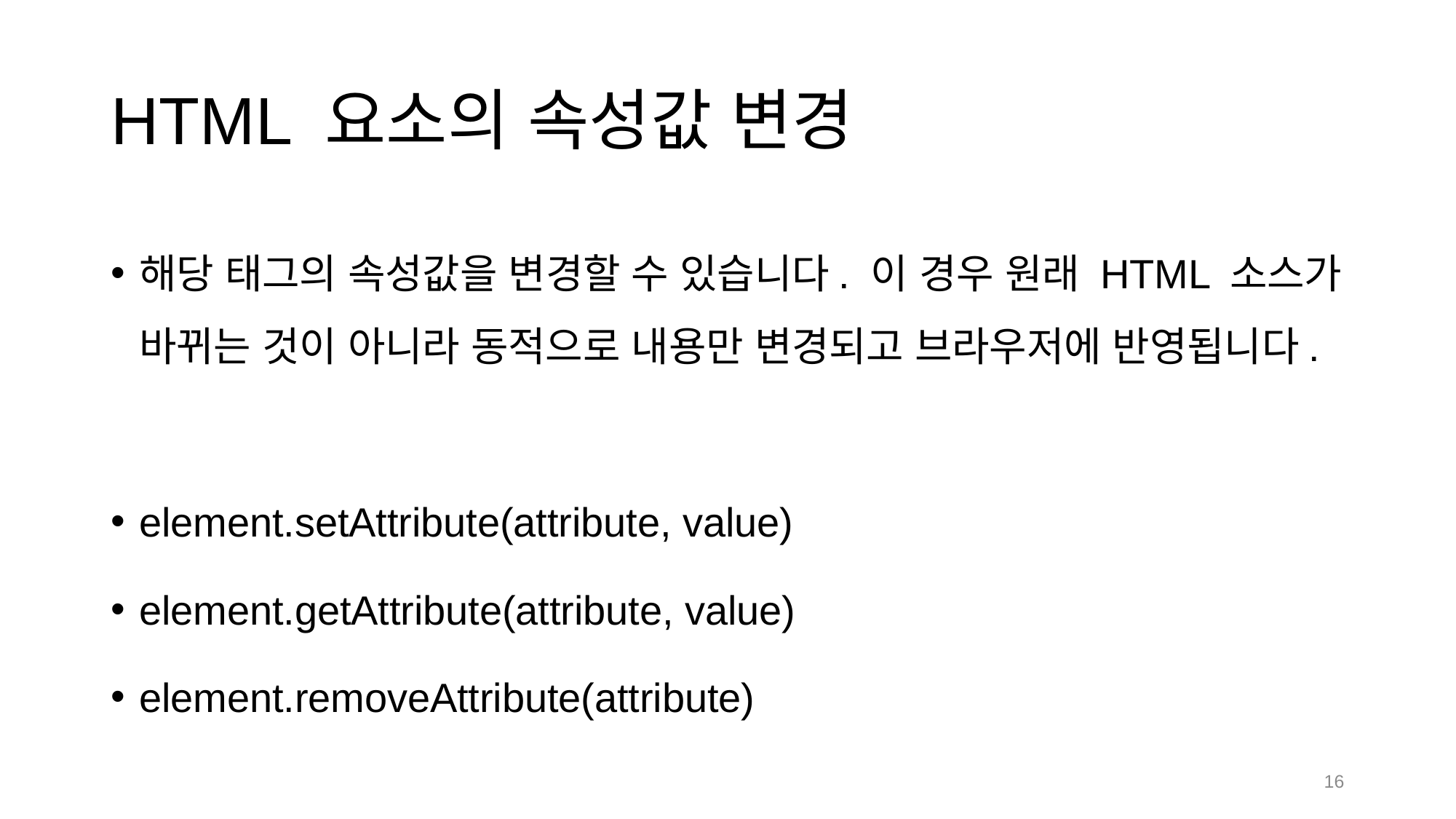

# HTML 요소의 속성값 변경
해당 태그의 속성값을 변경할 수 있습니다. 이 경우 원래 HTML 소스가 바뀌는 것이 아니라 동적으로 내용만 변경되고 브라우저에 반영됩니다.

element.setAttribute(attribute, value)
element.getAttribute(attribute, value)
element.removeAttribute(attribute)
16